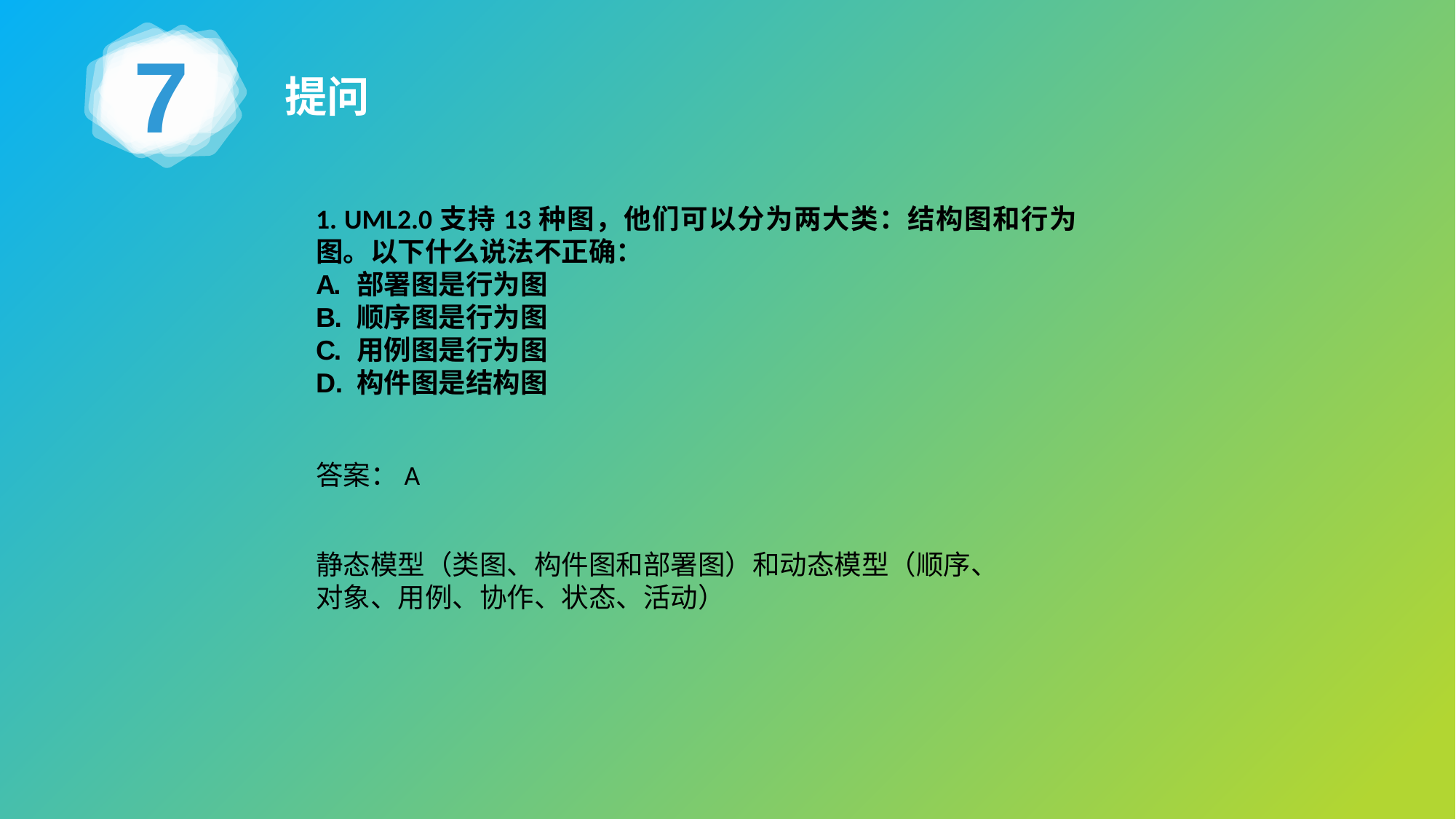

7

提问
1. UML2.0支持13种图，他们可以分为两大类：结构图和行为图。以下什么说法不正确：
部署图是行为图
顺序图是行为图
用例图是行为图
构件图是结构图
答案：A
静态模型（类图、构件图和部署图）和动态模型（顺序、对象、用例、协作、状态、活动）